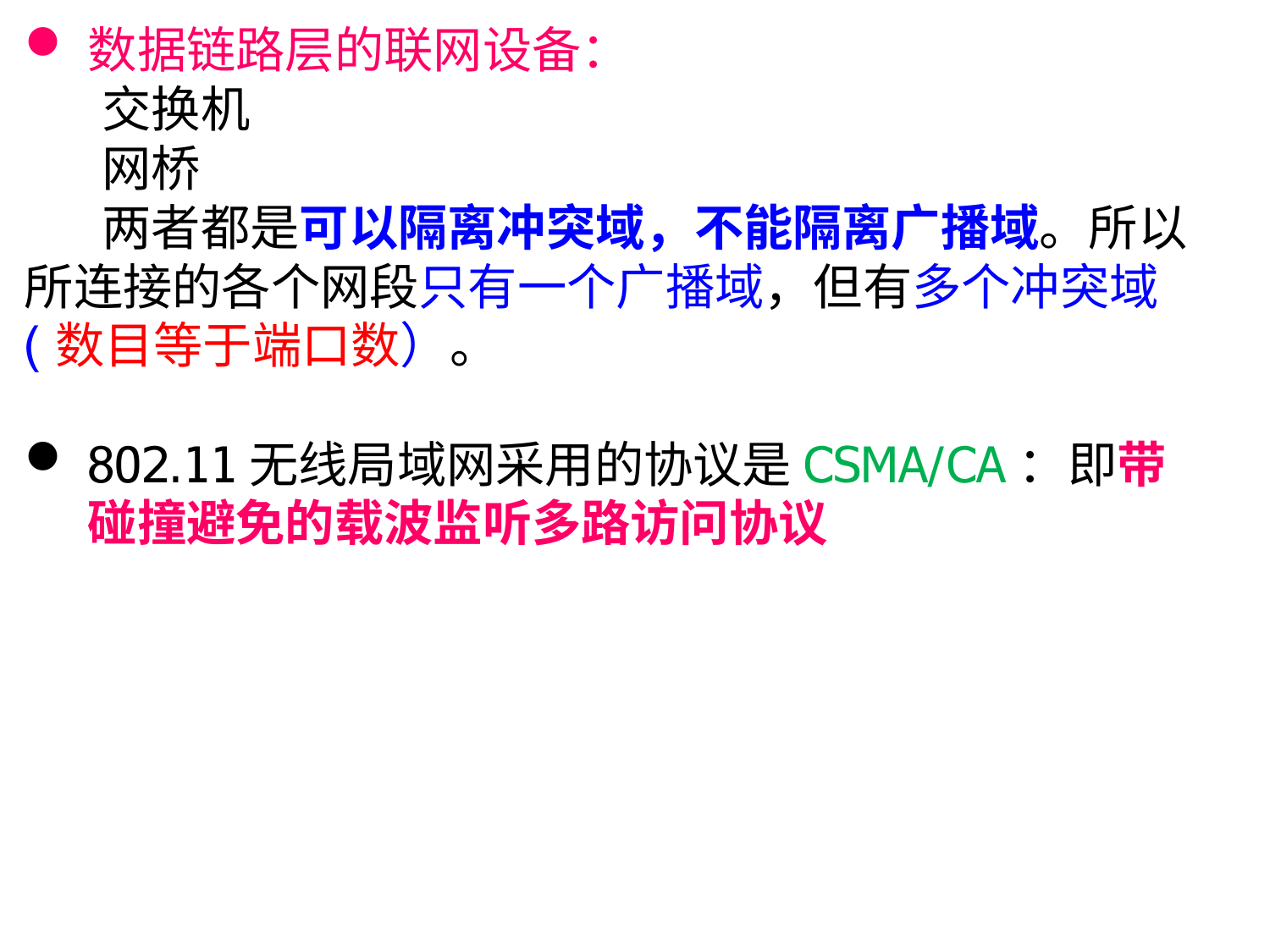

数据链路层的联网设备：
      交换机
      网桥
      两者都是可以隔离冲突域，不能隔离广播域。所以所连接的各个网段只有一个广播域，但有多个冲突域(数目等于端口数）。

802.11无线局域网采用的协议是CSMA/CA：即带碰撞避免的载波监听多路访问协议